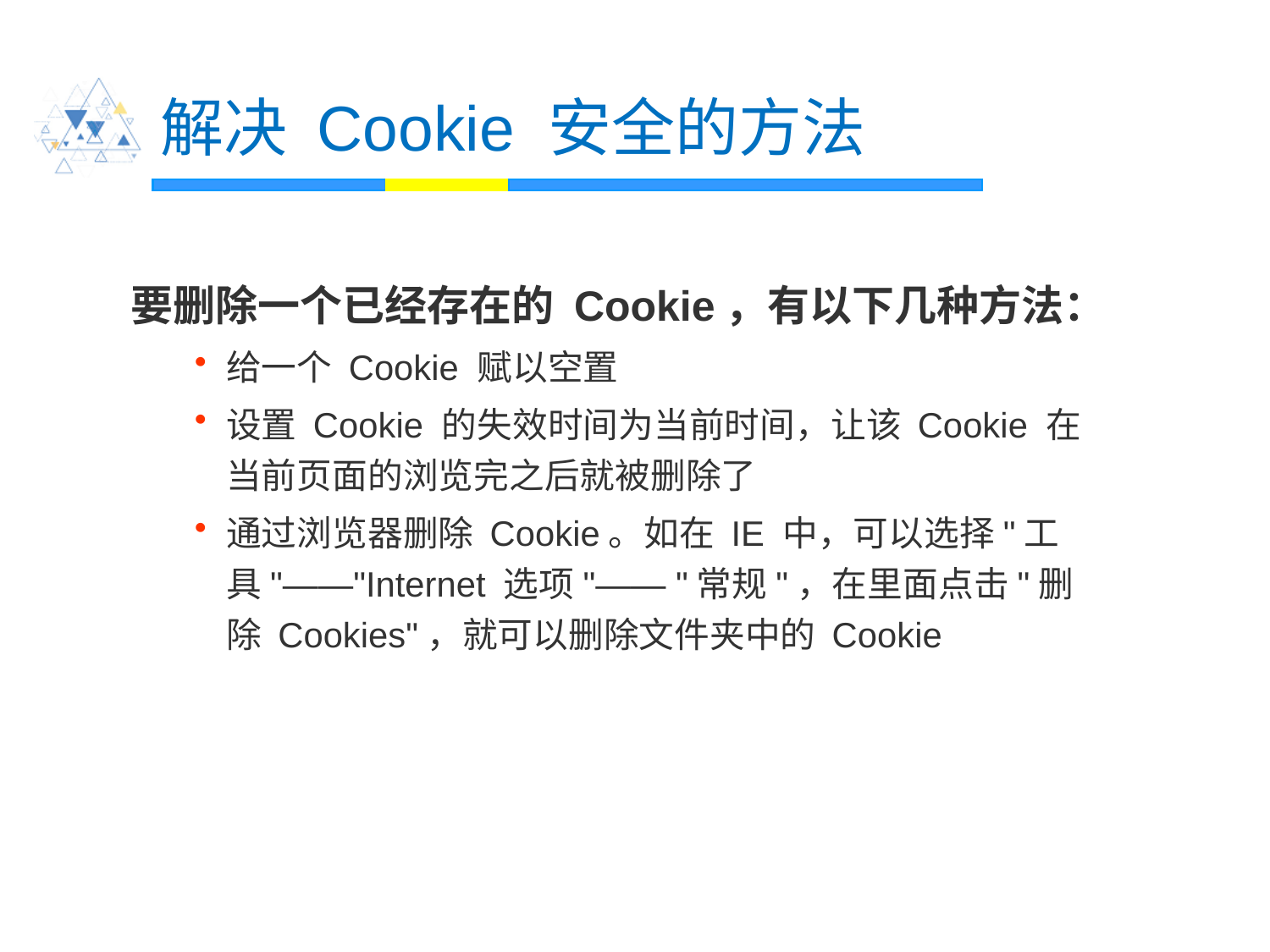

# 解决 Cookie 安全的方法

要删除一个已经存在的 Cookie，有以下几种方法：
给一个 Cookie 赋以空置
设置 Cookie 的失效时间为当前时间，让该 Cookie 在当前页面的浏览完之后就被删除了
通过浏览器删除 Cookie。如在 IE 中，可以选择"工具"——"Internet 选项"—— "常规"，在里面点击"删除 Cookies"，就可以删除文件夹中的 Cookie